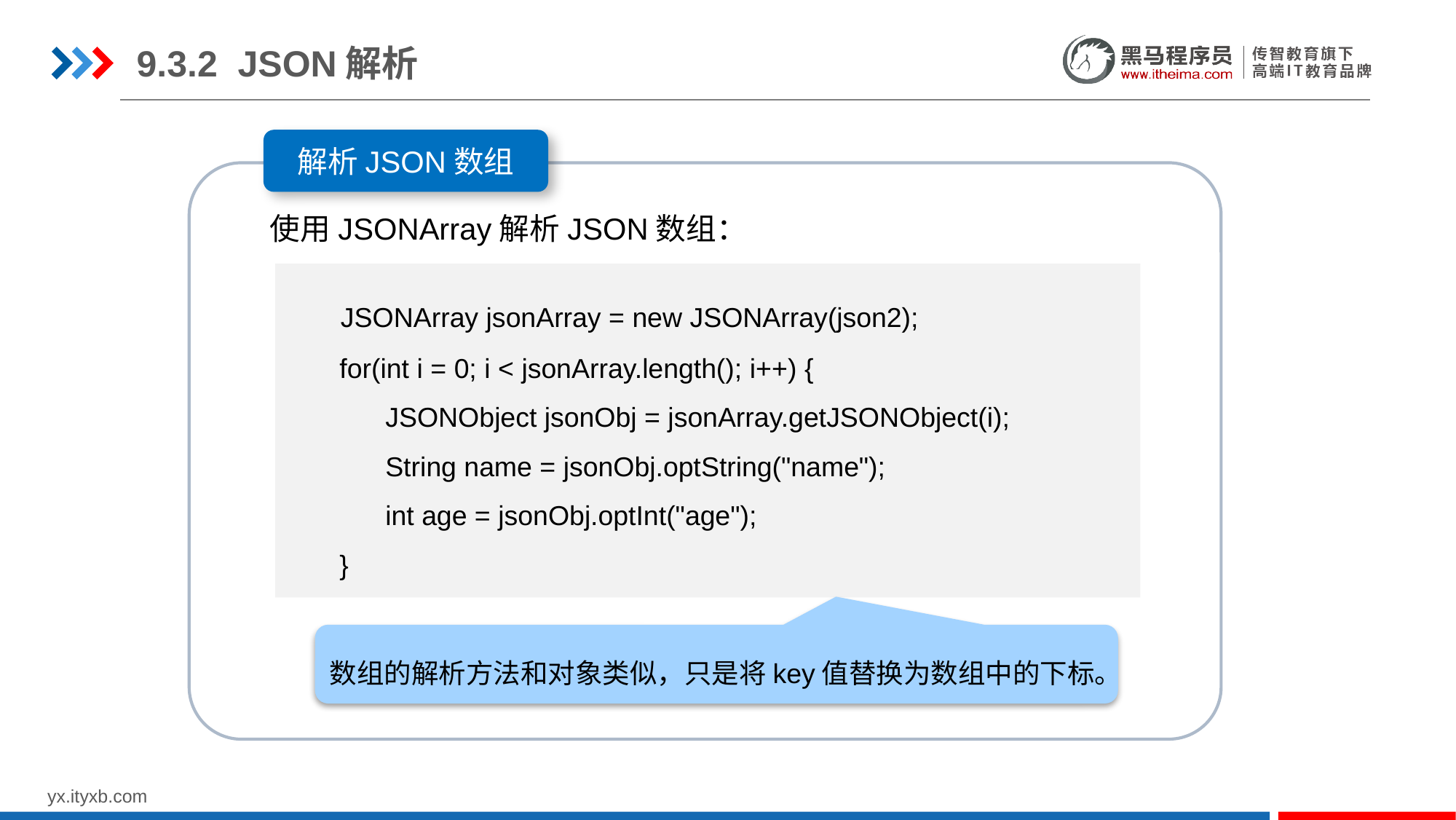

9.3.2  JSON解析
解析JSON数组

使用JSONArray解析JSON数组：

      JSONArray jsonArray = new JSONArray(json2);
       for(int i = 0; i < jsonArray.length(); i++) {
             JSONObject jsonObj = jsonArray.getJSONObject(i);
             String name = jsonObj.optString("name");
             int age = jsonObj.optInt("age");
       }
数组的解析方法和对象类似，只是将key值替换为数组中的下标。